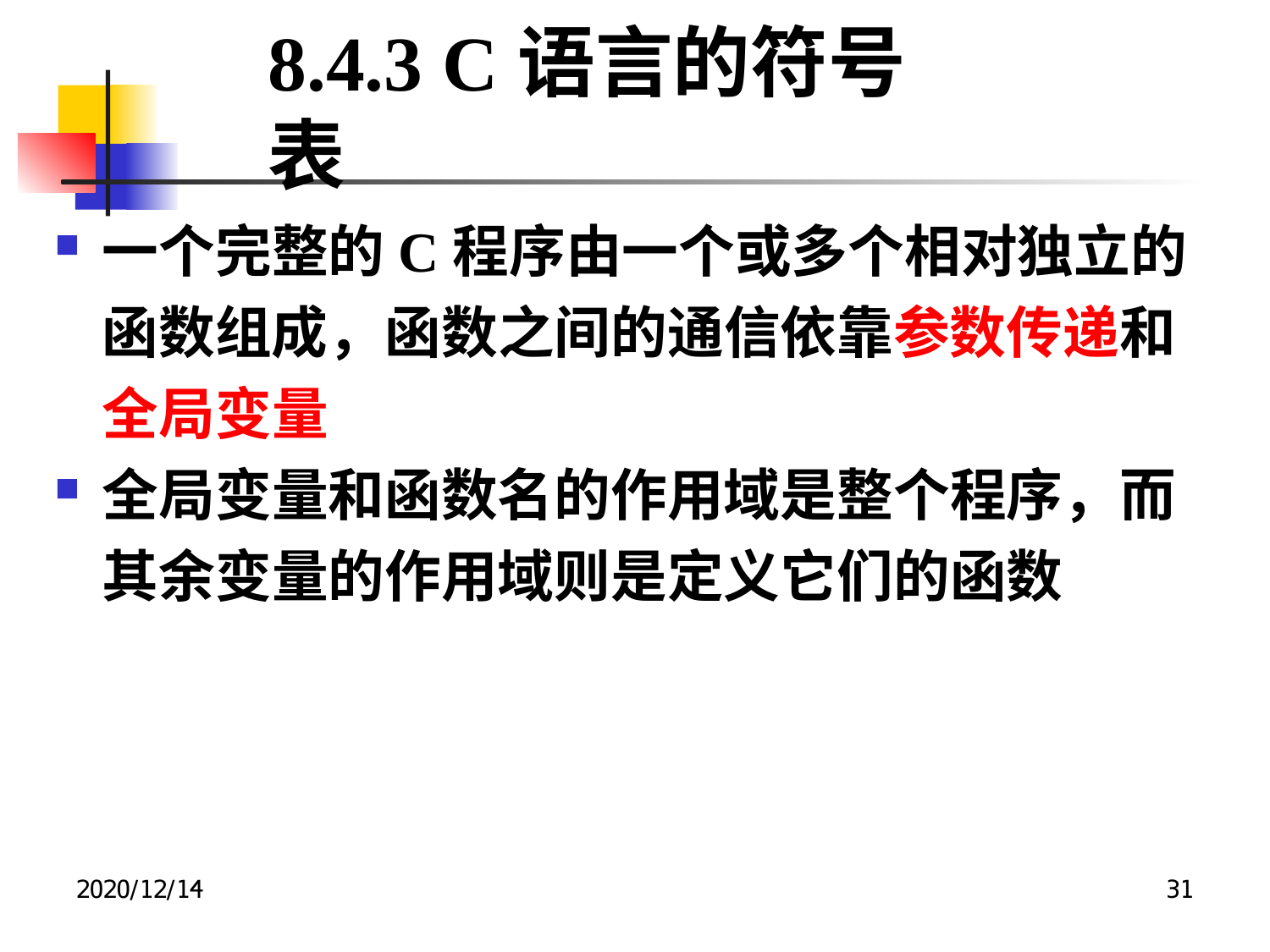

8.4.3 C语言的符号表
一个完整的C程序由一个或多个相对独立的函数组成，函数之间的通信依靠参数传递和全局变量
全局变量和函数名的作用域是整个程序，而其余变量的作用域则是定义它们的函数

2020/12/14
31